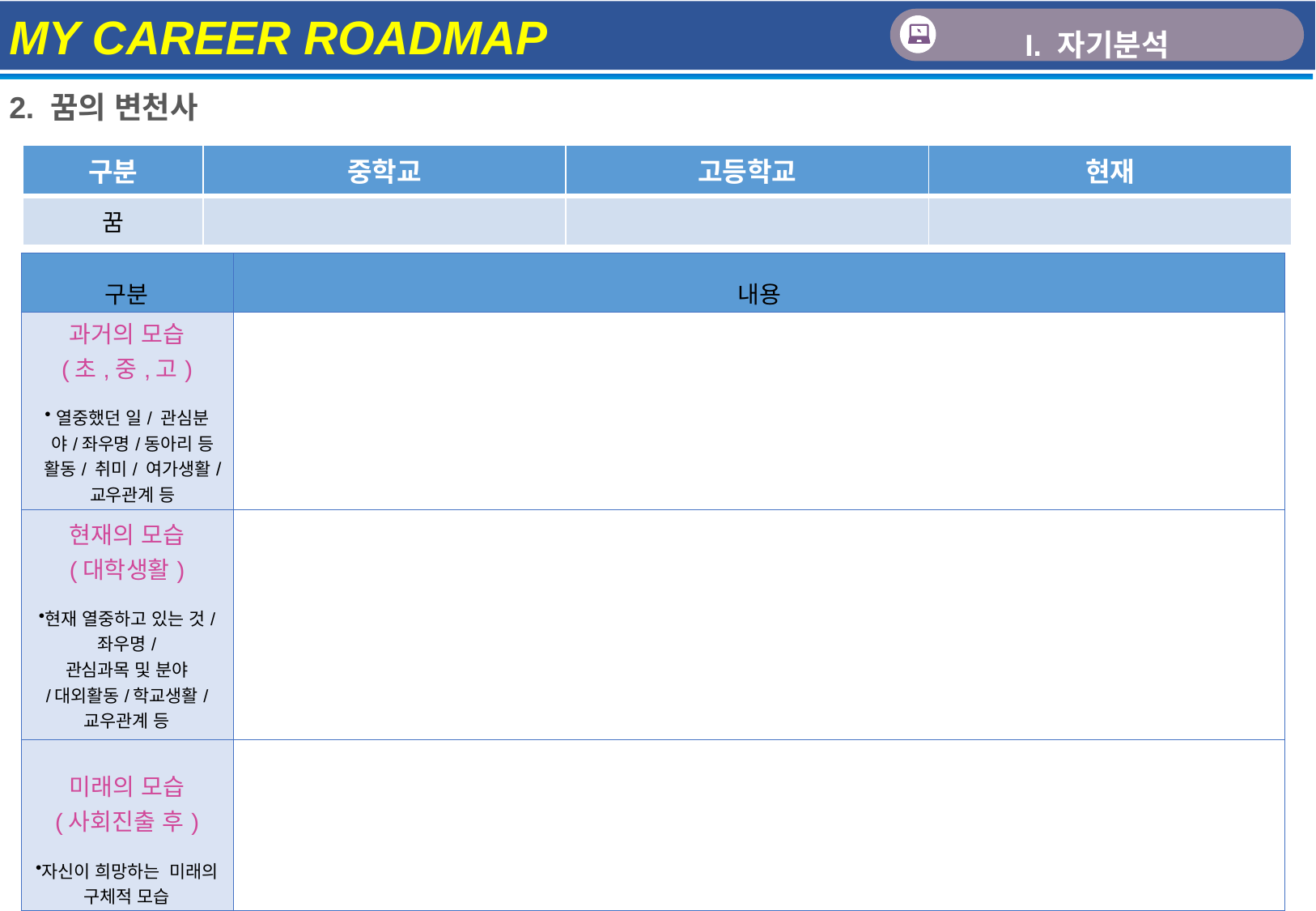

MY CAREER ROADMAP

I. 자기분석

2. 꿈의 변천사
| 구분 | 중학교 | 고등학교 | 현재 |
| --- | --- | --- | --- |
| 꿈 |  |  |  |
| 구분 | 내용 |
| --- | --- |
| 과거의 모습 (초,중,고) 열중했던 일/ 관심분야/좌우명/동아리 등 활동/ 취미/ 여가생활/ 교우관계 등 |  |
| 현재의 모습 (대학생활) 현재 열중하고 있는 것/ 좌우명/ 관심과목 및 분야 /대외활동/학교생활/ 교우관계 등 |  |
| 미래의 모습 (사회진출 후) 자신이 희망하는 미래의 구체적 모습 |  |